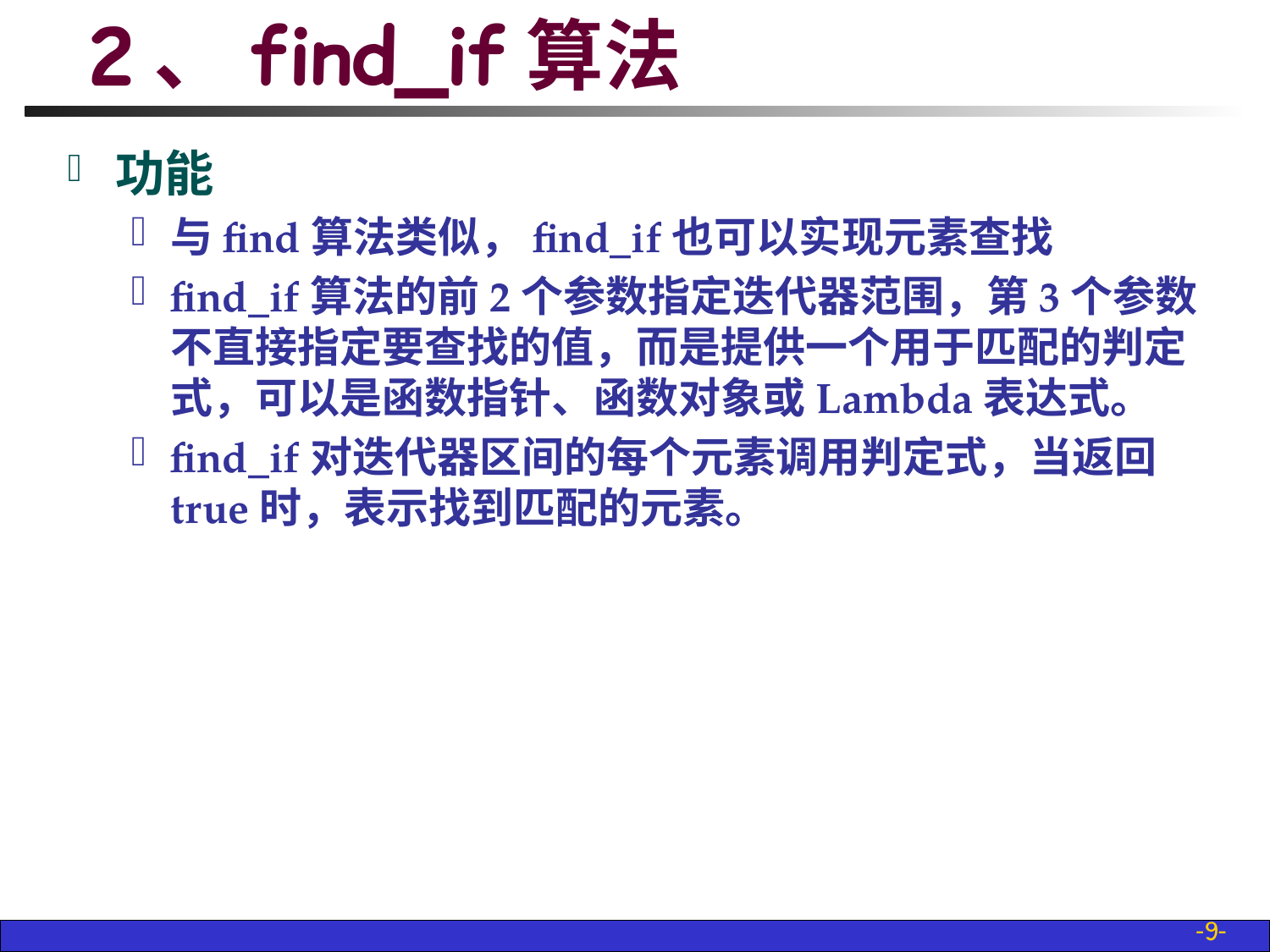

# 2、find_if算法
功能
与find算法类似，find_if也可以实现元素查找
find_if算法的前2个参数指定迭代器范围，第3个参数不直接指定要查找的值，而是提供一个用于匹配的判定式，可以是函数指针、函数对象或Lambda表达式。
find_if对迭代器区间的每个元素调用判定式，当返回true时，表示找到匹配的元素。
-9-